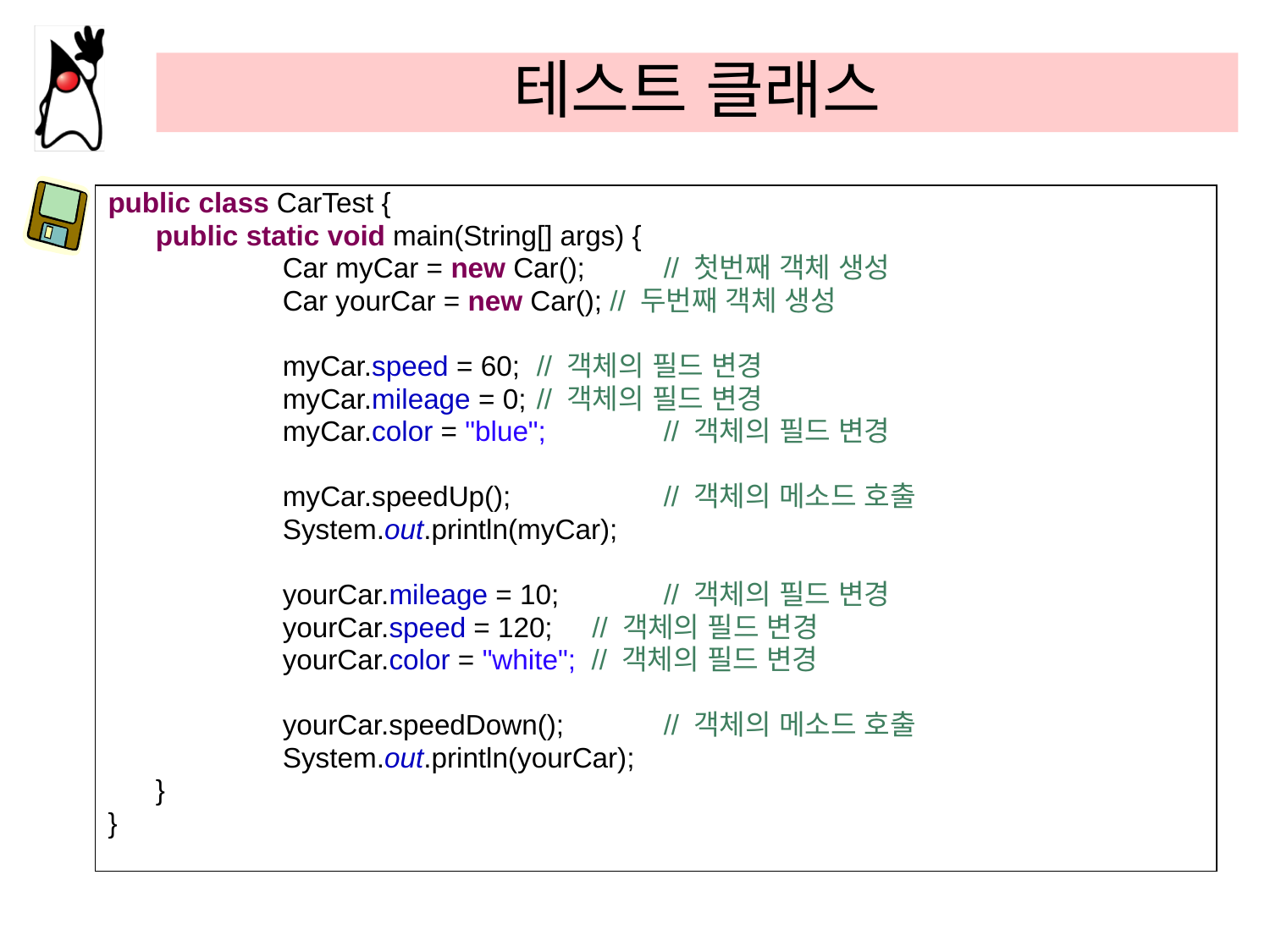

# 테스트 클래스

public class CarTest {
	public static void main(String[] args) {
		Car myCar = new Car(); 	// 첫번째 객체 생성
		Car yourCar = new Car(); // 두번째 객체 생성

		myCar.speed = 60;	// 객체의 필드 변경
		myCar.mileage = 0;	// 객체의 필드 변경
		myCar.color = "blue";	// 객체의 필드 변경

		myCar.speedUp();		// 객체의 메소드 호출
		System.out.println(myCar);

		yourCar.mileage = 10;	// 객체의 필드 변경
		yourCar.speed = 120;     // 객체의 필드 변경
		yourCar.color = "white";  // 객체의 필드 변경

		yourCar.speedDown();	// 객체의 메소드 호출
		System.out.println(yourCar);
	}
}